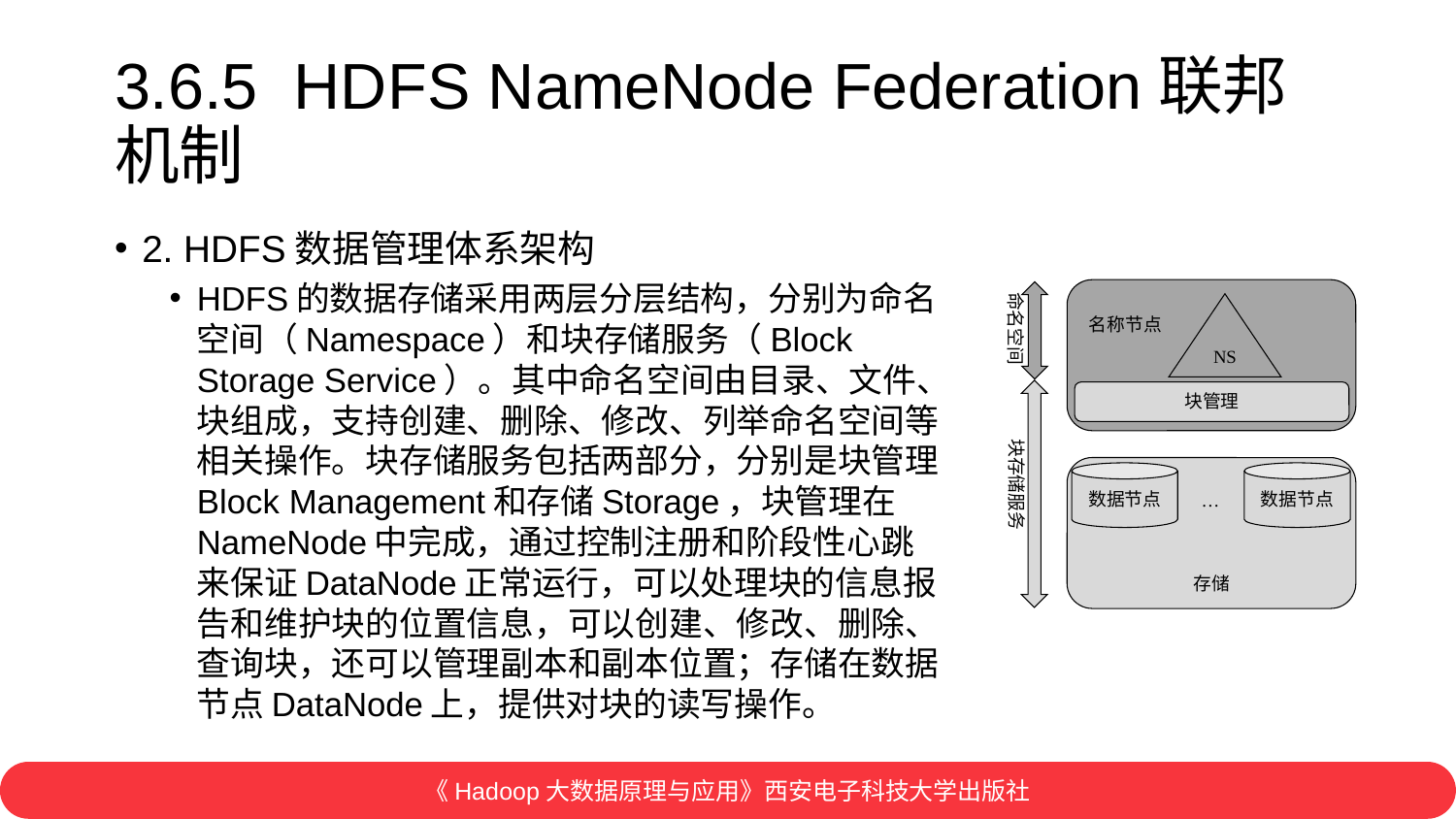

# 3.6.5  HDFS NameNode Federation联邦机制
2. HDFS数据管理体系架构
HDFS的数据存储采用两层分层结构，分别为命名空间（Namespace）和块存储服务（Block Storage Service）。其中命名空间由目录、文件、块组成，支持创建、删除、修改、列举命名空间等相关操作。块存储服务包括两部分，分别是块管理Block Management和存储Storage，块管理在NameNode中完成，通过控制注册和阶段性心跳来保证DataNode正常运行，可以处理块的信息报告和维护块的位置信息，可以创建、修改、删除、查询块，还可以管理副本和副本位置；存储在数据节点DataNode上，提供对块的读写操作。
名称节点

命名空间
NS

块管理
块存储服务

存储
数据节点
数据节点
…